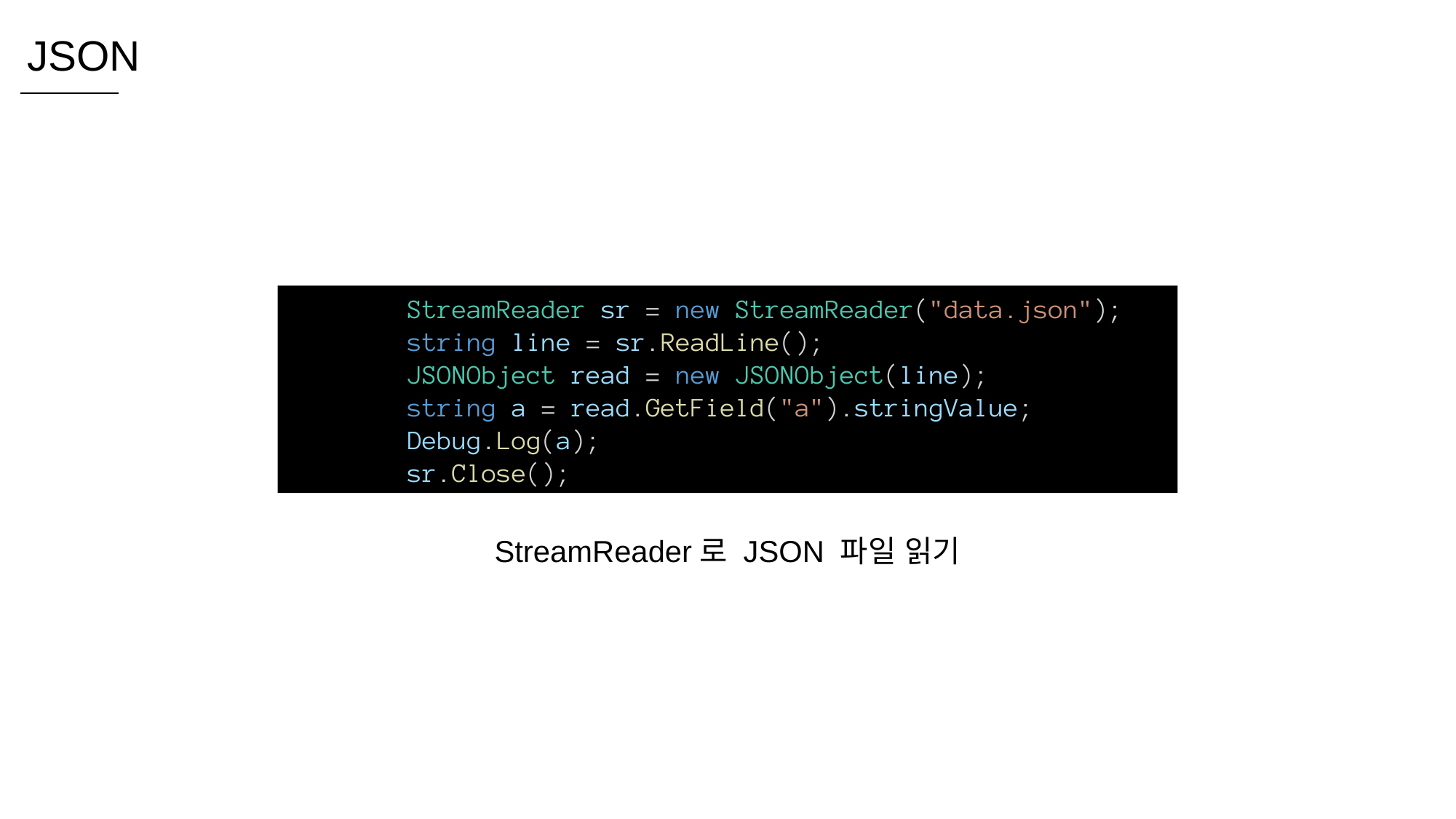

JSON
        StreamReader sr = new StreamReader("data.json");
        string line = sr.ReadLine();
        JSONObject read = new JSONObject(line);
        string a = read.GetField("a").stringValue;
        Debug.Log(a);
        sr.Close();
StreamReader로 JSON 파일 읽기